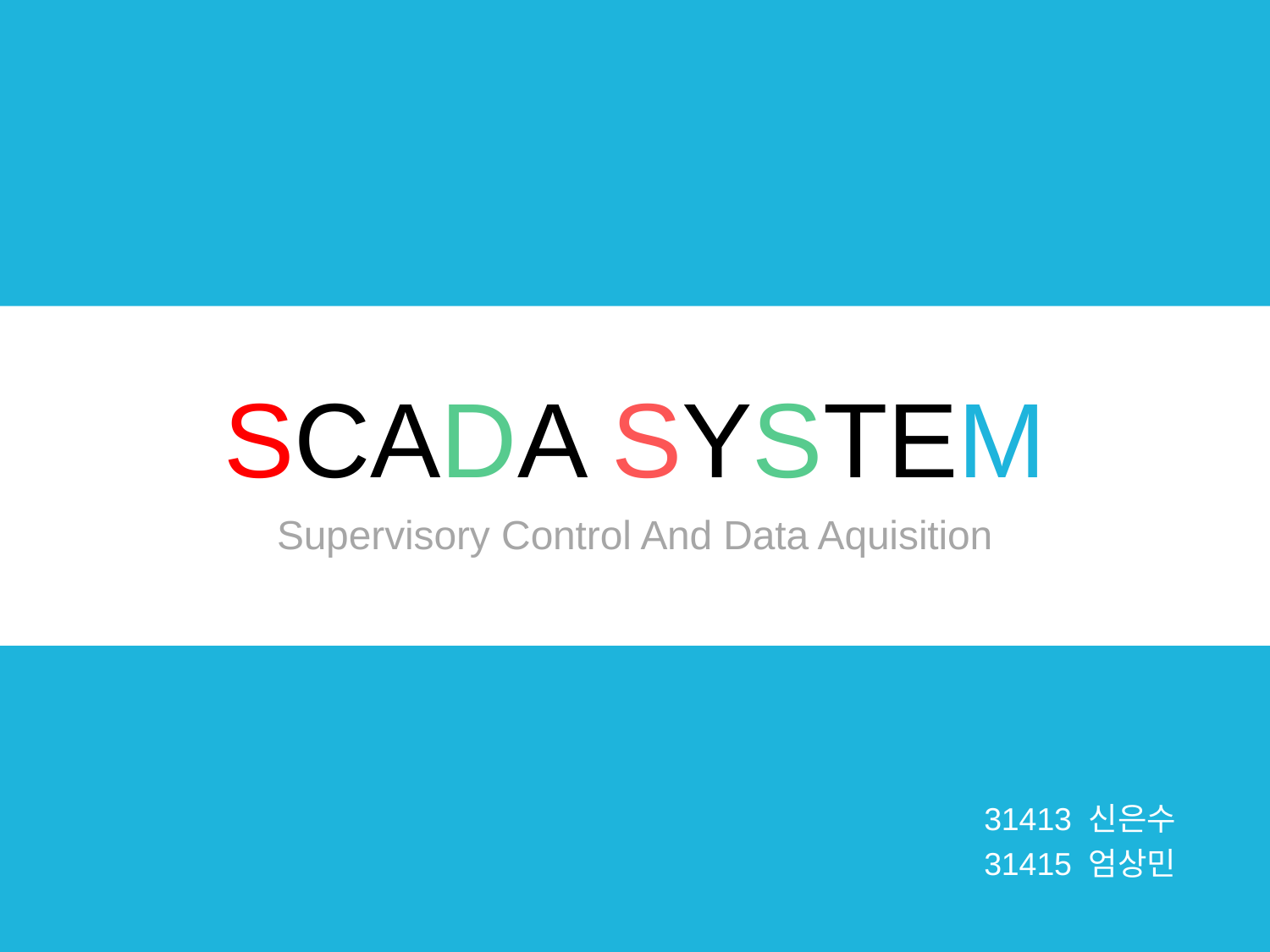

# SCADA SYSTEM
Supervisory Control And Data Aquisition

31413 신은수
31415 엄상민